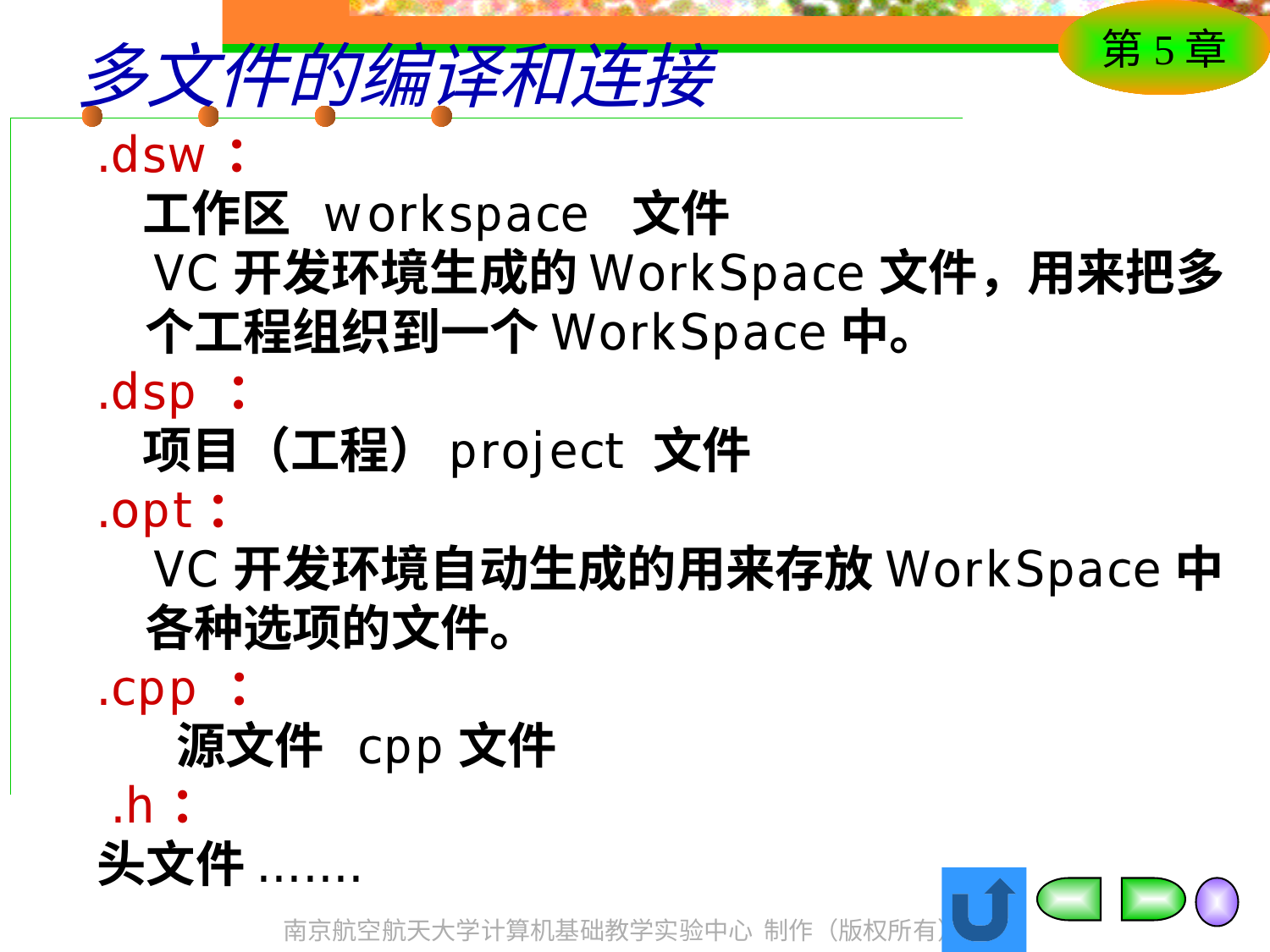

# 多文件的编译和连接
.dsw：
   工作区  workspace  文件
    VC开发环境生成的WorkSpace文件，用来把多个工程组织到一个WorkSpace中。
.dsp ：
   项目（工程）project 文件
.opt：
    VC开发环境自动生成的用来存放WorkSpace中各种选项的文件。
.cpp ：
      源文件  cpp文件
 .h：
头文件.......